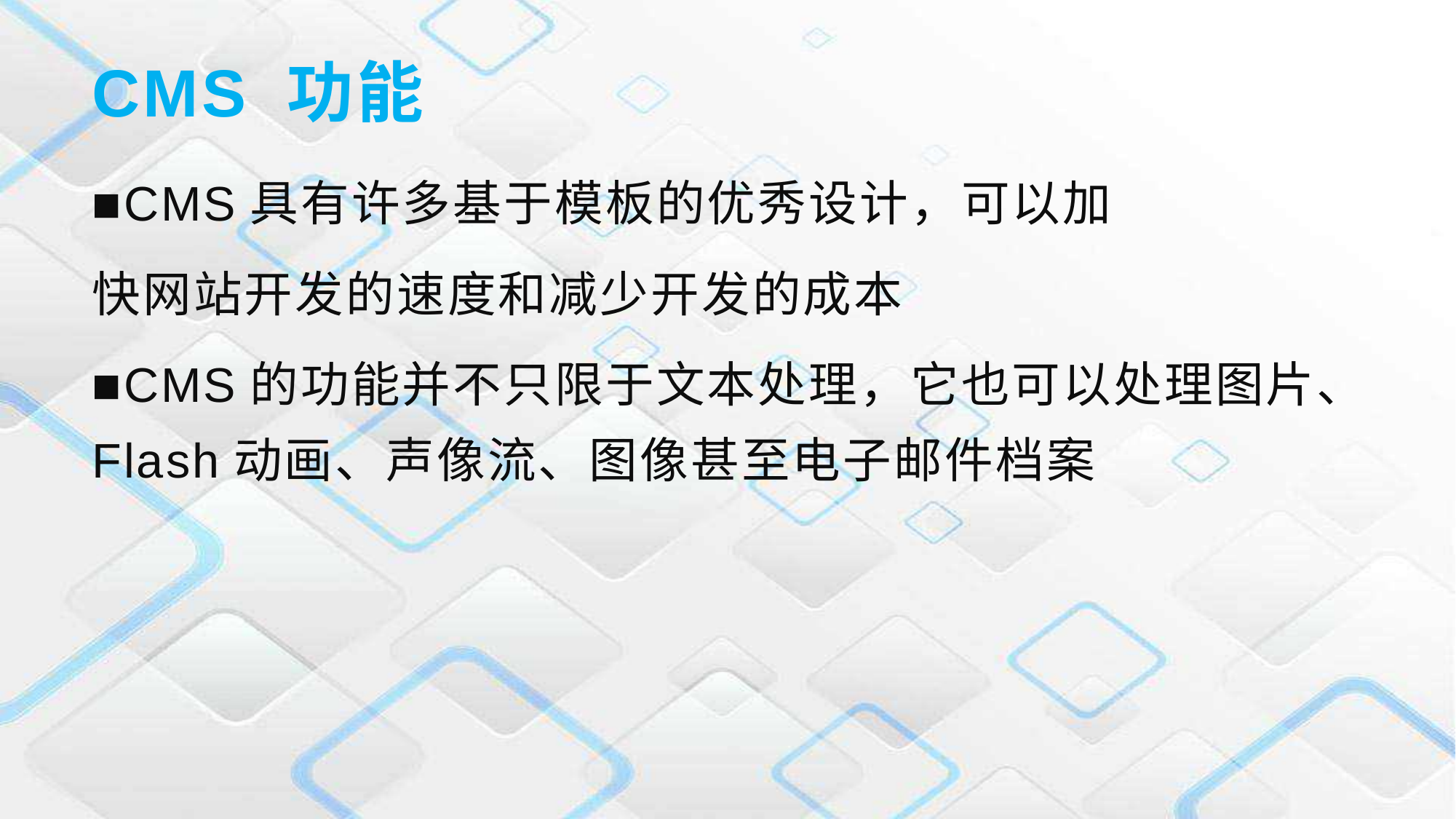

# CMS 功能
■CMS具有许多基于模板的优秀设计，可以加
快网站开发的速度和减少开发的成本
■CMS的功能并不只限于文本处理，它也可以处理图片、Flash动画、声像流、图像甚至电子邮件档案